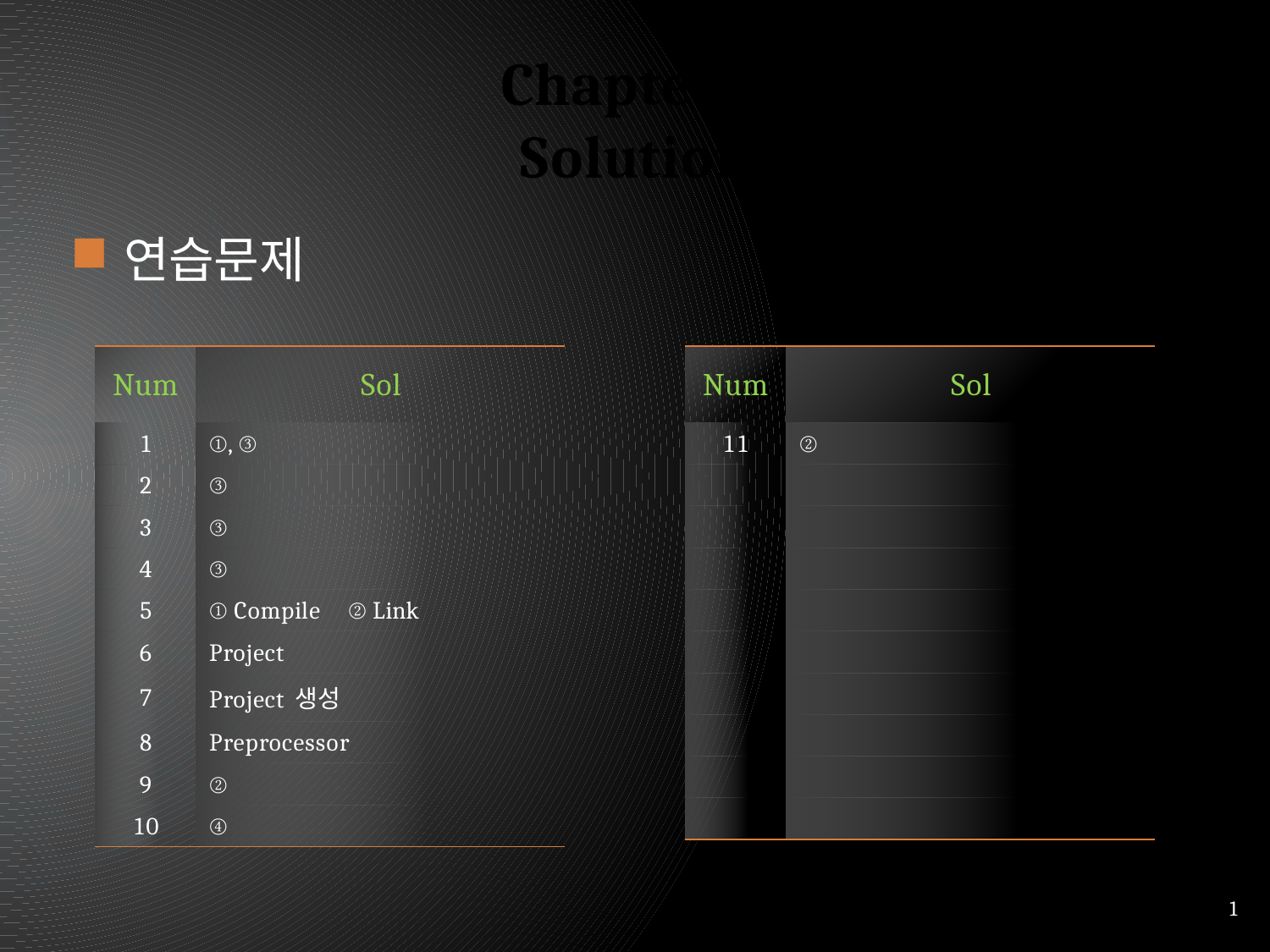

# Chapter 1 Solution
연습문제

| Num | Sol |
| --- | --- |
| 1 | ①, ③ |
| 2 | ③ |
| 3 | ③ |
| 4 | ③ |
| 5 | ① Compile ② Link |
| 6 | Project |
| 7 | Project 생성 |
| 8 | Preprocessor |
| 9 | ② |
| 10 | ④ |
| Num | Sol |
| --- | --- |
| 11 | ② |
|  |  |
|  |  |
|  |  |
|  |  |
|  |  |
|  |  |
|  |  |
|  |  |
|  |  |
1